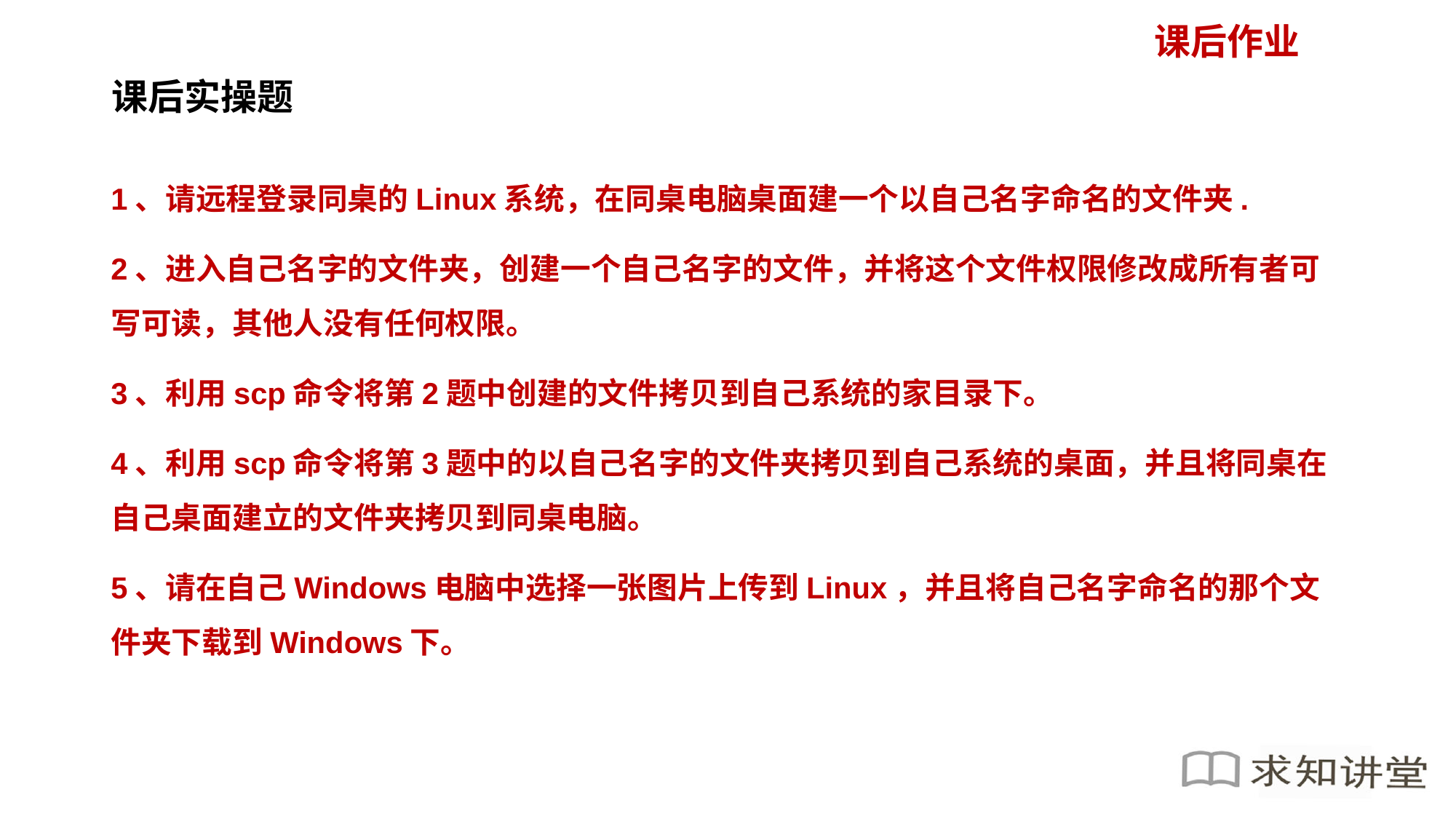

1、请远程登录同桌的Linux系统，在同桌电脑桌面建一个以自己名字命名的文件夹.
2、进入自己名字的文件夹，创建一个自己名字的文件，并将这个文件权限修改成所有者可写可读，其他人没有任何权限。
3、利用scp命令将第2题中创建的文件拷贝到自己系统的家目录下。
4、利用scp命令将第3题中的以自己名字的文件夹拷贝到自己系统的桌面，并且将同桌在自己桌面建立的文件夹拷贝到同桌电脑。
5、请在自己Windows电脑中选择一张图片上传到Linux，并且将自己名字命名的那个文件夹下载到Windows下。